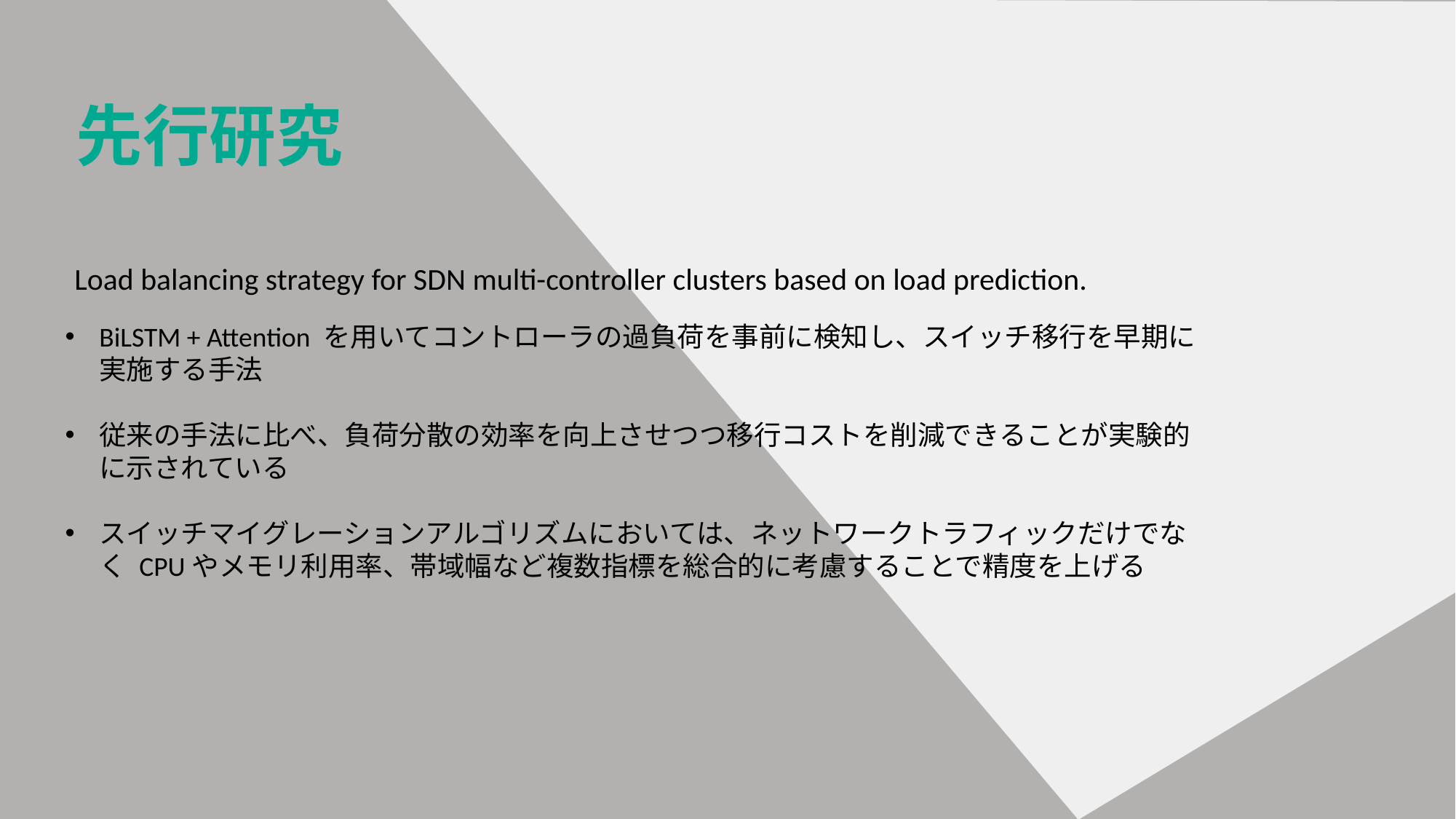

先行研究
Load balancing strategy for SDN multi-controller clusters based on load prediction.
BiLSTM + Attention を用いてコントローラの過負荷を事前に検知し、スイッチ移行を早期に実施する手法

従来の手法に比べ、負荷分散の効率を向上させつつ移行コストを削減できることが実験的に示されている

スイッチマイグレーションアルゴリズムにおいては、ネットワークトラフィックだけでなく CPUやメモリ利用率、帯域幅など複数指標を総合的に考慮することで精度を上げる